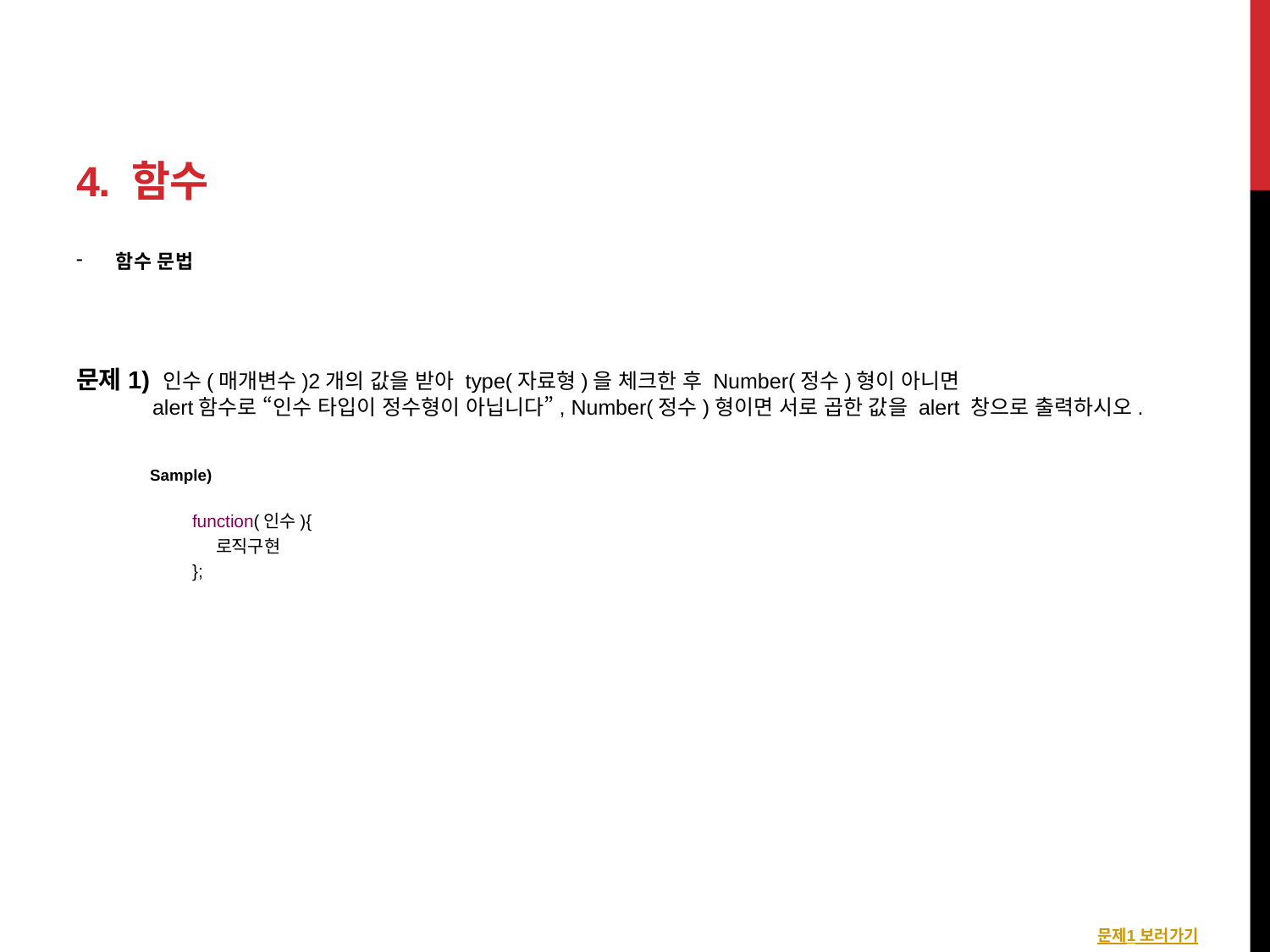

# 4. 함수
함수 문법

문제1) 인수(매개변수)2개의 값을 받아 type(자료형)을 체크한 후 Number(정수)형이 아니면
            alert함수로 “인수 타입이 정수형이 아닙니다”, Number(정수)형이면 서로 곱한 값을 alert 창으로 출력하시오.

        Sample)

                function(인수){
                    로직구현
                };
문제1 보러가기